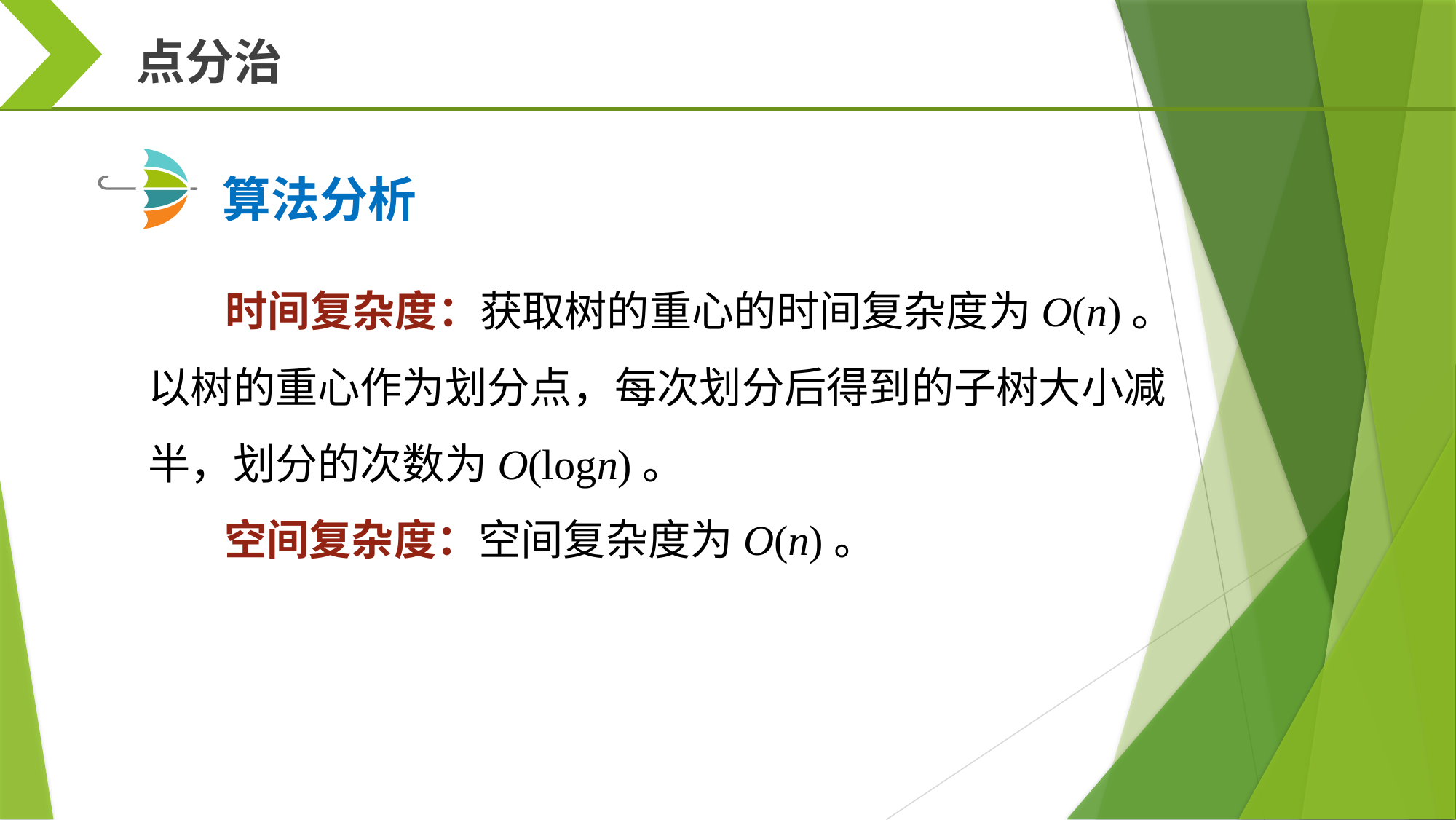

点分治

算法分析
时间复杂度：获取树的重心的时间复杂度为O(n)。以树的重心作为划分点，每次划分后得到的子树大小减半，划分的次数为O(logn)。
空间复杂度：空间复杂度为O(n)。